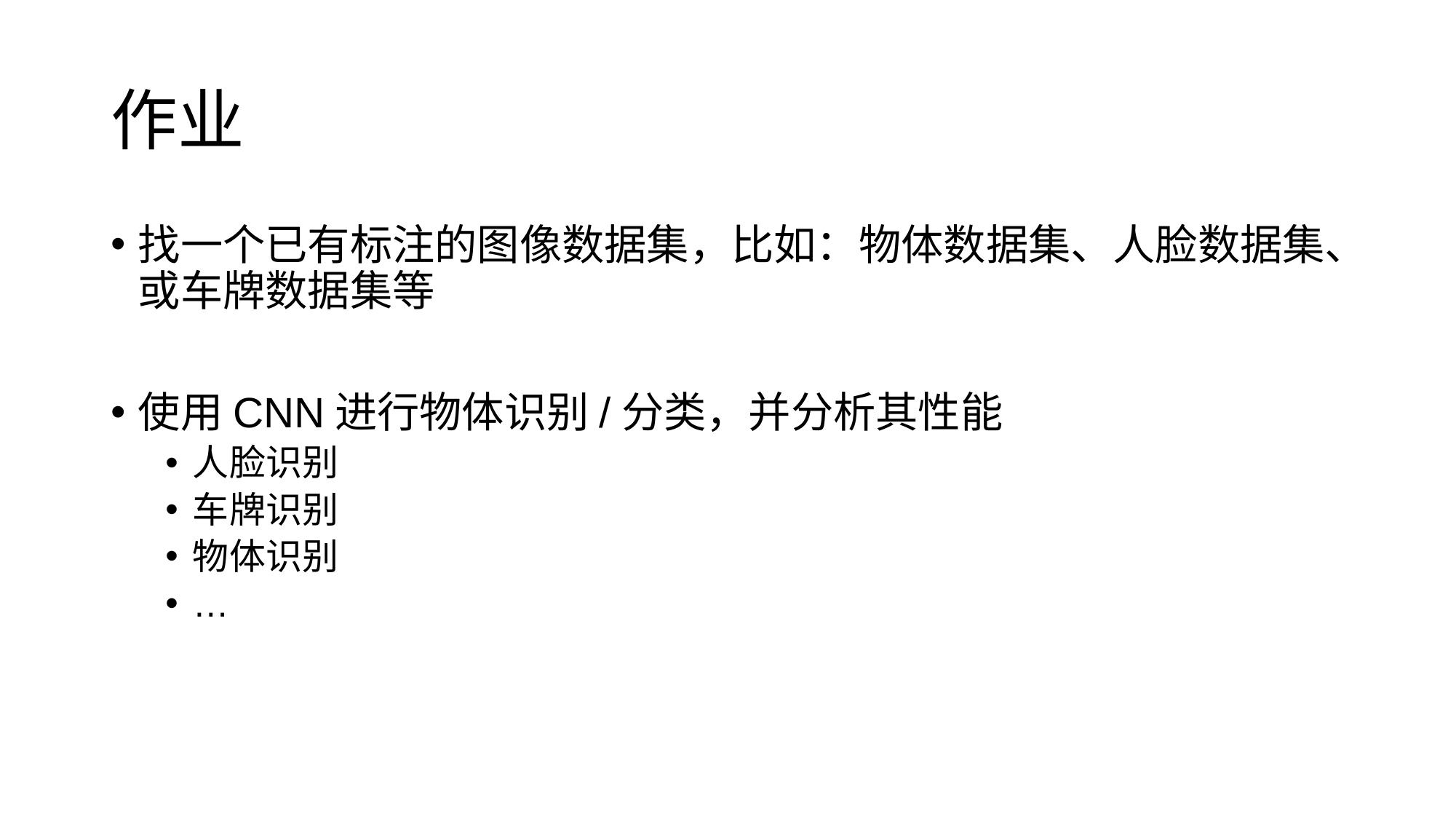

# 作业
找一个已有标注的图像数据集，比如：物体数据集、人脸数据集、或车牌数据集等

使用CNN进行物体识别/分类，并分析其性能
人脸识别
车牌识别
物体识别
…